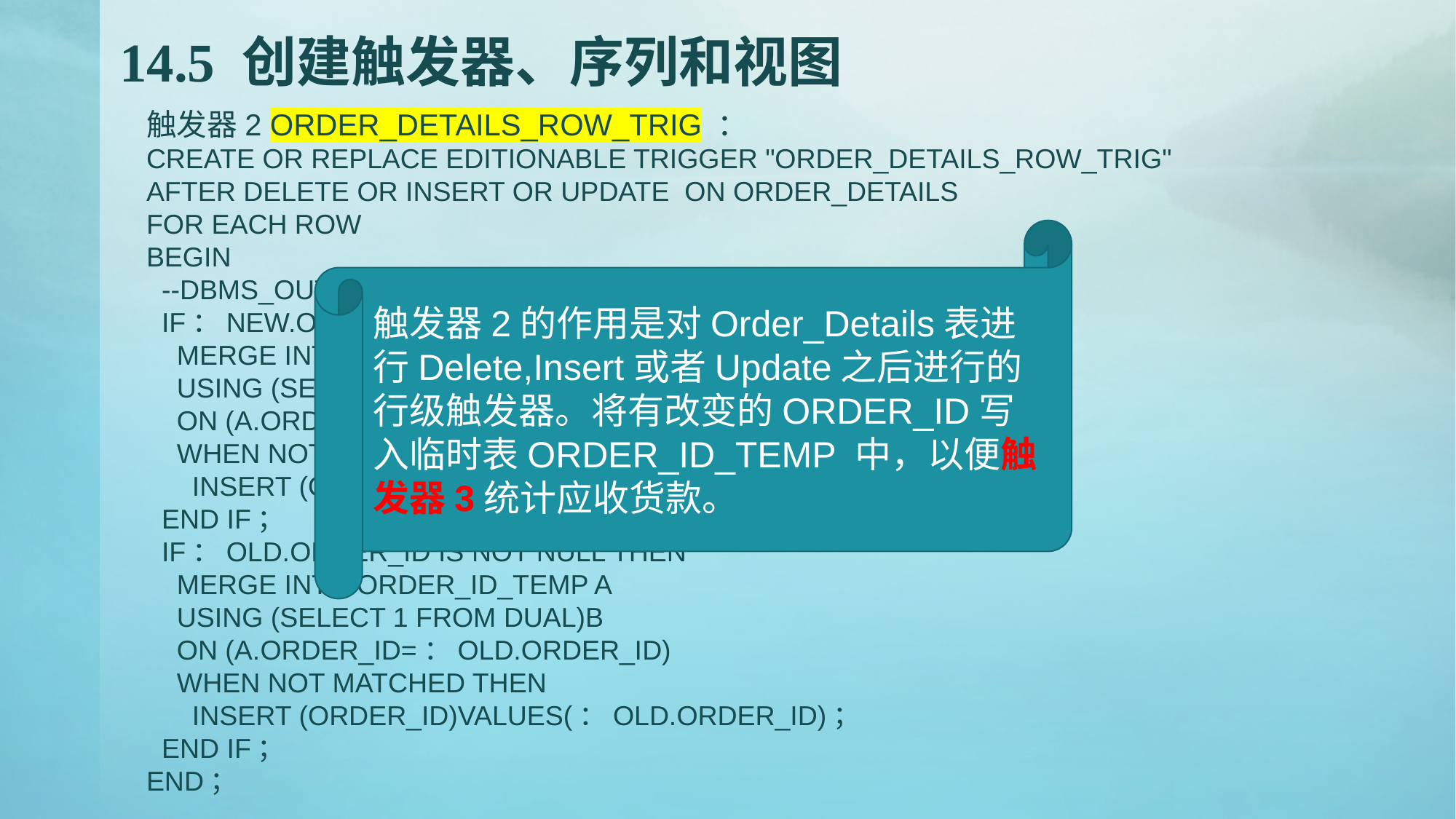

# 14.5 创建触发器、序列和视图
触发器2 ORDER_DETAILS_ROW_TRIG ：
CREATE OR REPLACE EDITIONABLE TRIGGER "ORDER_DETAILS_ROW_TRIG"
AFTER DELETE OR INSERT OR UPDATE  ON ORDER_DETAILS
FOR EACH ROW
BEGIN
  --DBMS_OUTPUT.PUT_LINE(：NEW.ORDER_ID)；
  IF：NEW.ORDER_ID IS NOT NULL THEN
    MERGE INTO ORDER_ID_TEMP A
    USING (SELECT 1 FROM DUAL)B
    ON (A.ORDER_ID=：NEW.ORDER_ID)
    WHEN NOT MATCHED THEN
      INSERT (ORDER_ID)VALUES(：NEW.ORDER_ID)；
  END IF；
  IF：OLD.ORDER_ID IS NOT NULL THEN
    MERGE INTO ORDER_ID_TEMP A
    USING (SELECT 1 FROM DUAL)B
    ON (A.ORDER_ID=：OLD.ORDER_ID)
    WHEN NOT MATCHED THEN
      INSERT (ORDER_ID)VALUES(：OLD.ORDER_ID)；
  END IF；
END；

触发器2的作用是对Order_Details表进行Delete,Insert或者Update之后进行的行级触发器。将有改变的ORDER_ID写入临时表ORDER_ID_TEMP 中，以便触发器3统计应收货款。